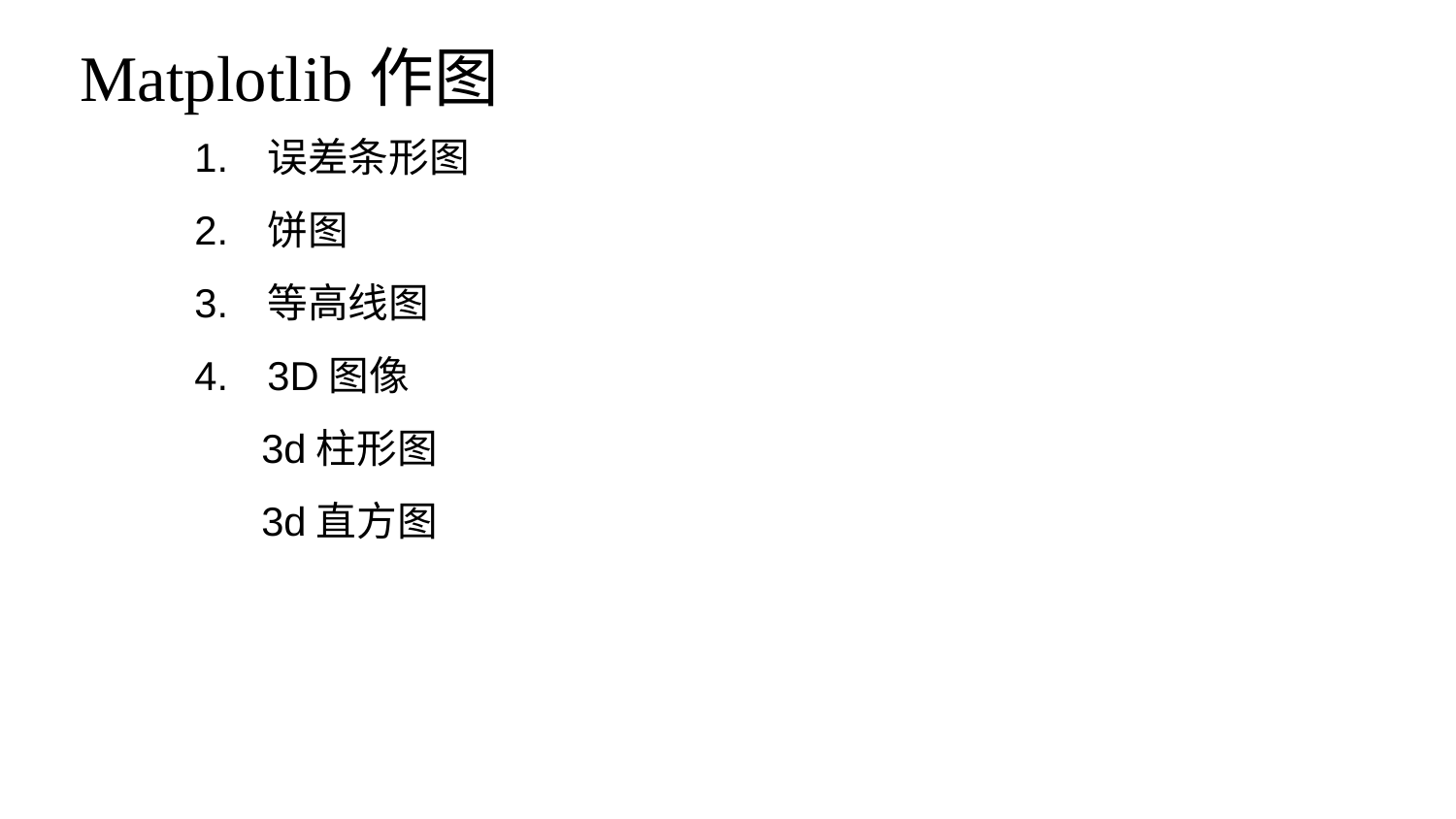

Matplotlib作图
误差条形图
饼图
等高线图
3D图像
      3d柱形图
      3d直方图
22